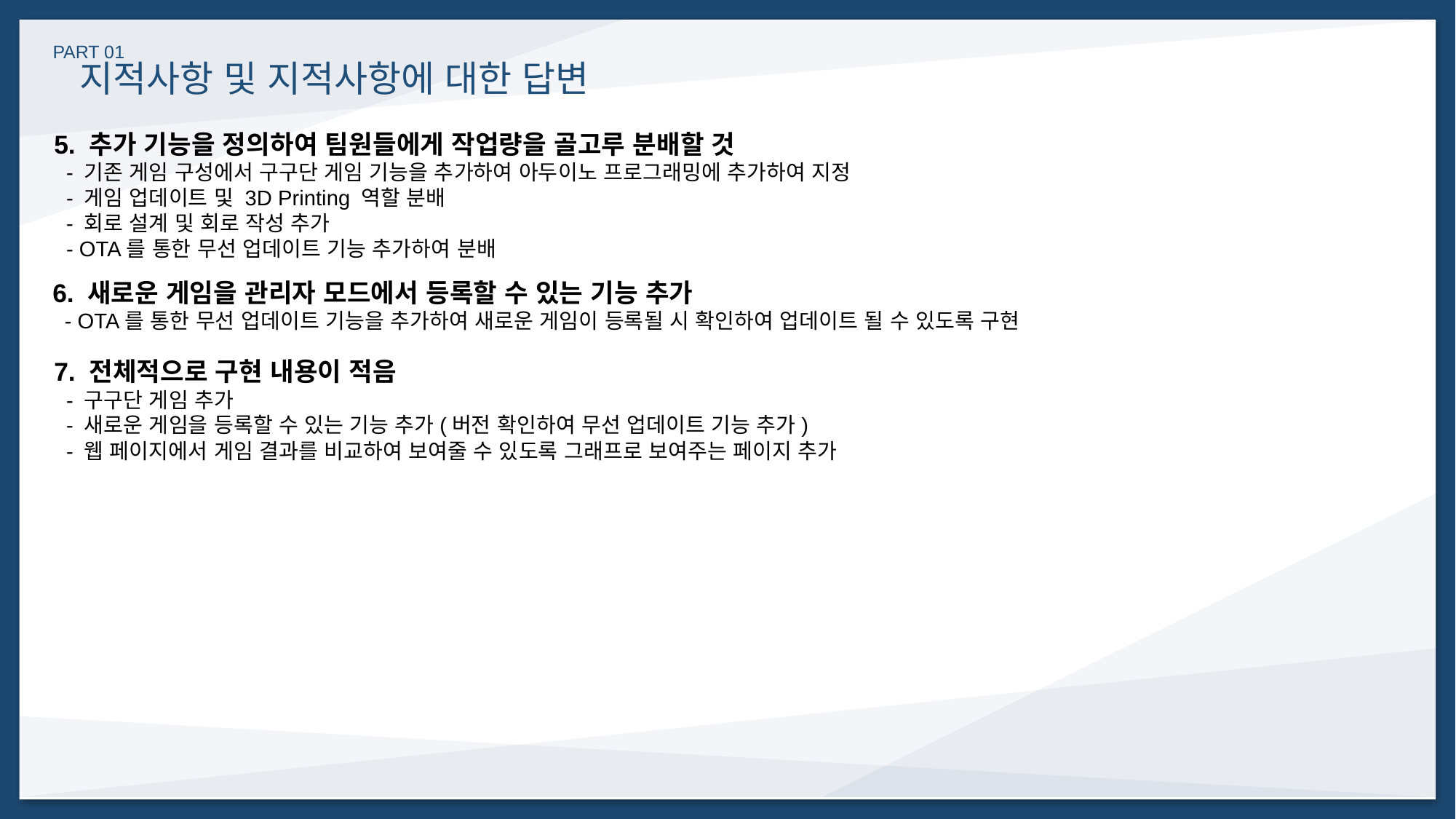

PART 01
지적사항 및 지적사항에 대한 답변

5. 추가 기능을 정의하여 팀원들에게 작업량을 골고루 분배할 것
  - 기존 게임 구성에서 구구단 게임 기능을 추가하여 아두이노 프로그래밍에 추가하여 지정
  - 게임 업데이트 및 3D Printing 역할 분배
  - 회로 설계 및 회로 작성 추가
  - OTA를 통한 무선 업데이트 기능 추가하여 분배
6. 새로운 게임을 관리자 모드에서 등록할 수 있는 기능 추가
  - OTA를 통한 무선 업데이트 기능을 추가하여 새로운 게임이 등록될 시 확인하여 업데이트 될 수 있도록 구현
7. 전체적으로 구현 내용이 적음
  - 구구단 게임 추가
  - 새로운 게임을 등록할 수 있는 기능 추가(버전 확인하여 무선 업데이트 기능 추가)
  - 웹 페이지에서 게임 결과를 비교하여 보여줄 수 있도록 그래프로 보여주는 페이지 추가